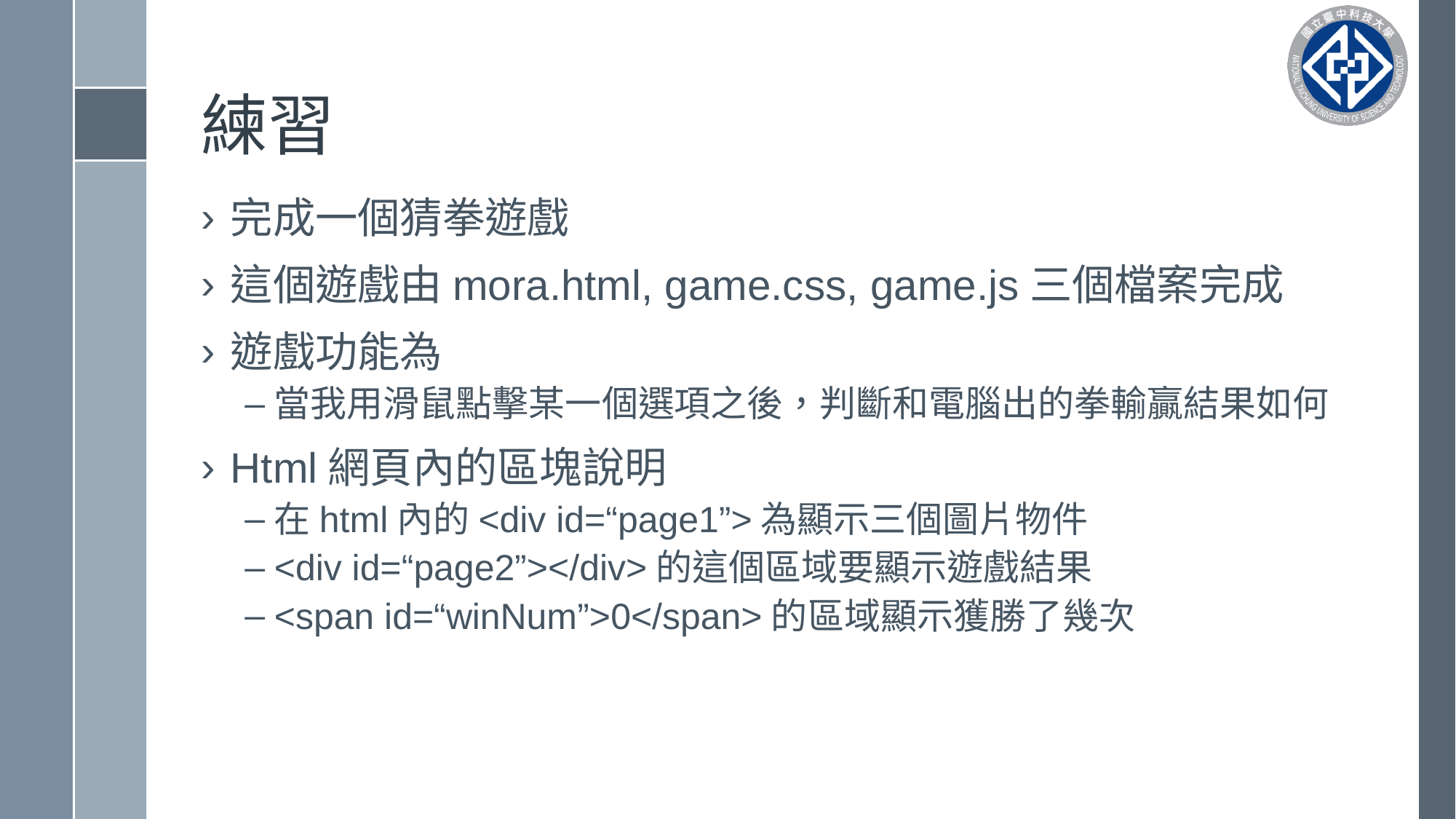

# 練習
完成一個猜拳遊戲
這個遊戲由mora.html, game.css, game.js三個檔案完成
遊戲功能為
當我用滑鼠點擊某一個選項之後，判斷和電腦出的拳輸贏結果如何
Html網頁內的區塊說明
在html內的<div id=“page1”>為顯示三個圖片物件
<div id=“page2”></div>的這個區域要顯示遊戲結果
<span id=“winNum”>0</span>的區域顯示獲勝了幾次